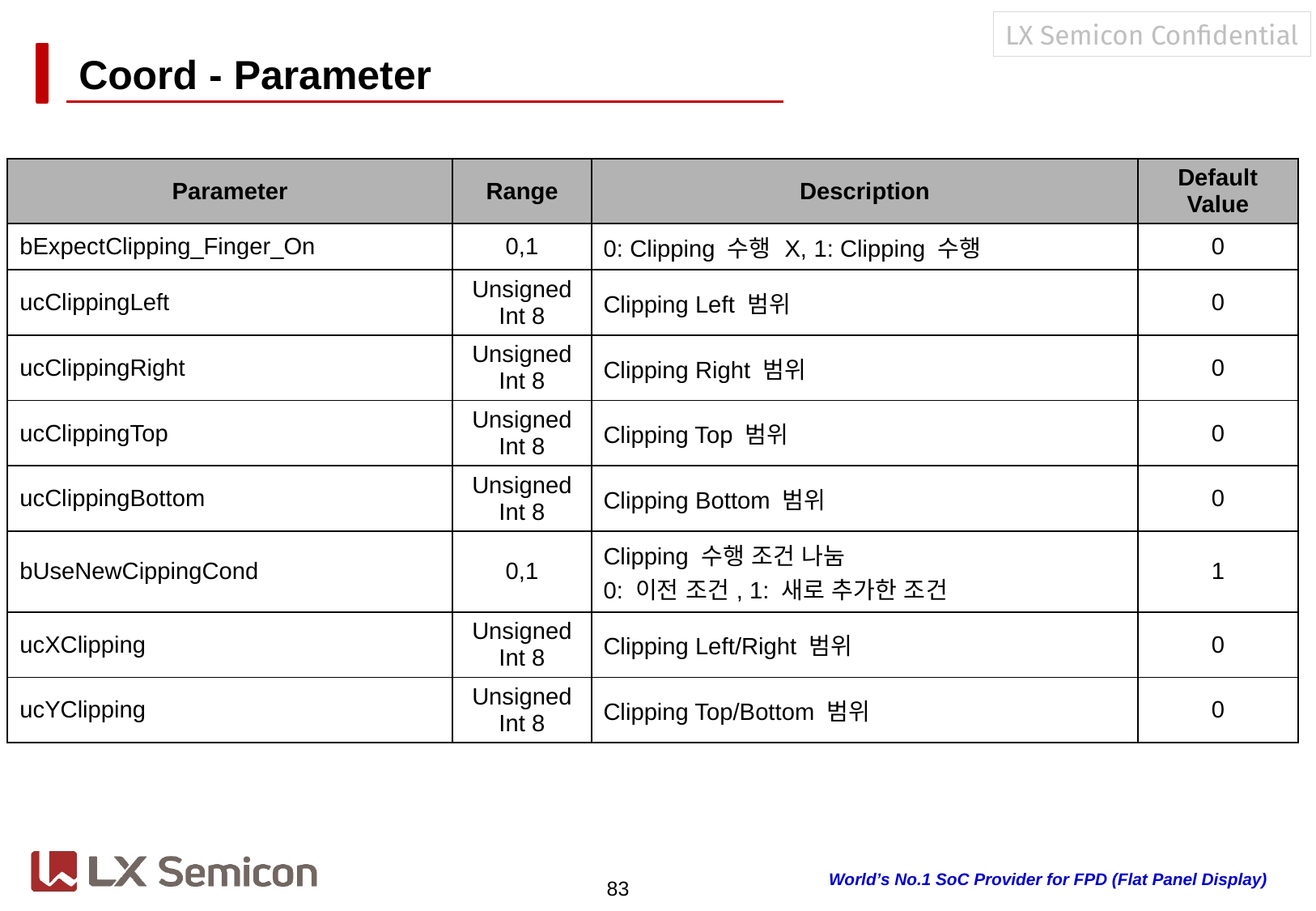

# Coord - Parameter
| Parameter | Range | Description | Default Value |
| --- | --- | --- | --- |
| bExpectClipping\_Finger\_On | 0,1 | 0: Clipping 수행 X, 1: Clipping 수행 | 0 |
| ucClippingLeft | Unsigned Int 8 | Clipping Left 범위 | 0 |
| ucClippingRight | Unsigned Int 8 | Clipping Right 범위 | 0 |
| ucClippingTop | Unsigned Int 8 | Clipping Top 범위 | 0 |
| ucClippingBottom | Unsigned Int 8 | Clipping Bottom 범위 | 0 |
| bUseNewCippingCond | 0,1 | Clipping 수행 조건 나눔 0: 이전 조건, 1: 새로 추가한 조건 | 1 |
| ucXClipping | Unsigned Int 8 | Clipping Left/Right 범위 | 0 |
| ucYClipping | Unsigned Int 8 | Clipping Top/Bottom 범위 | 0 |